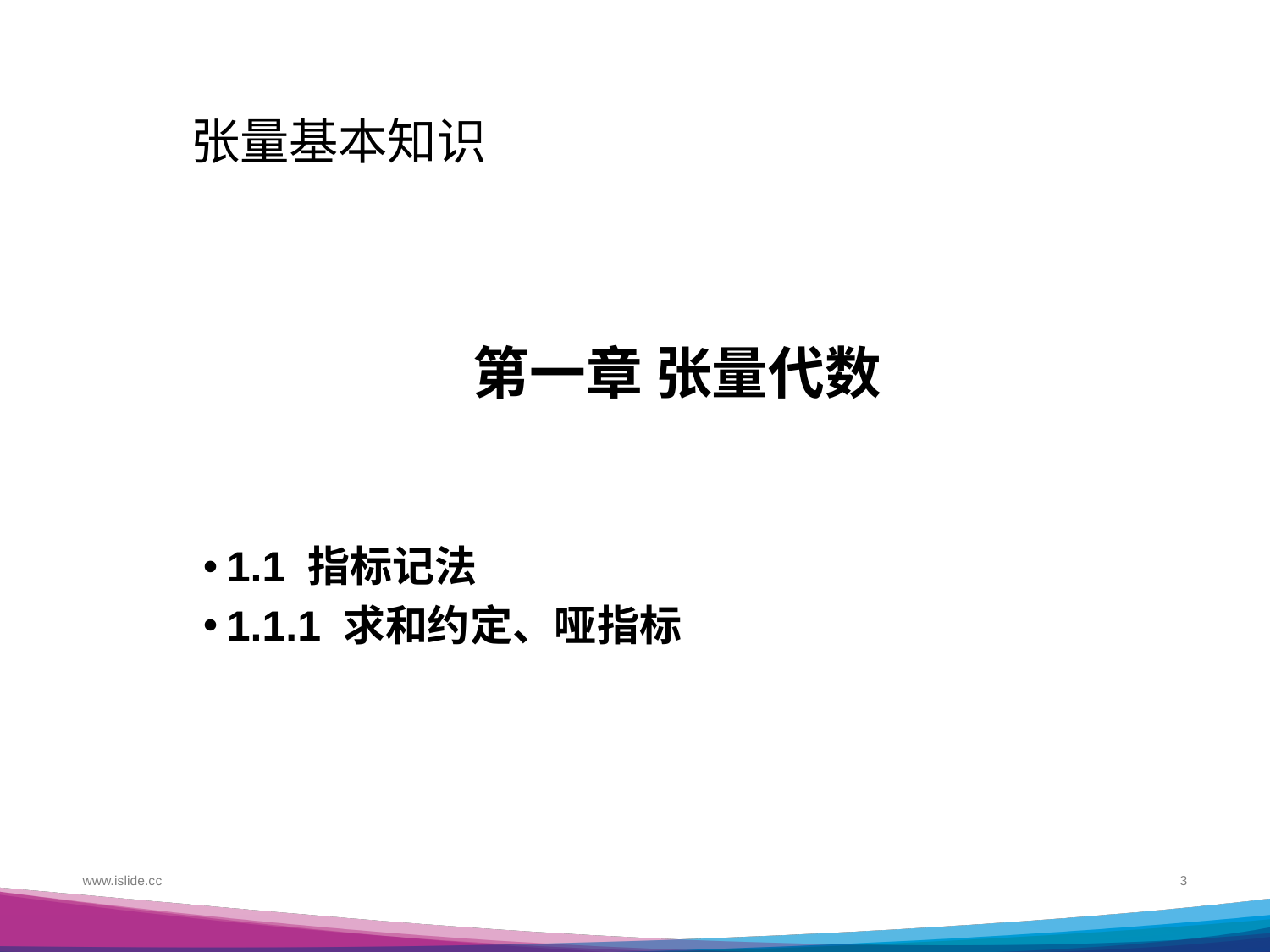

张量基本知识
第一章 张量代数
1.1 指标记法
1.1.1 求和约定、哑指标
www.islide.cc
3